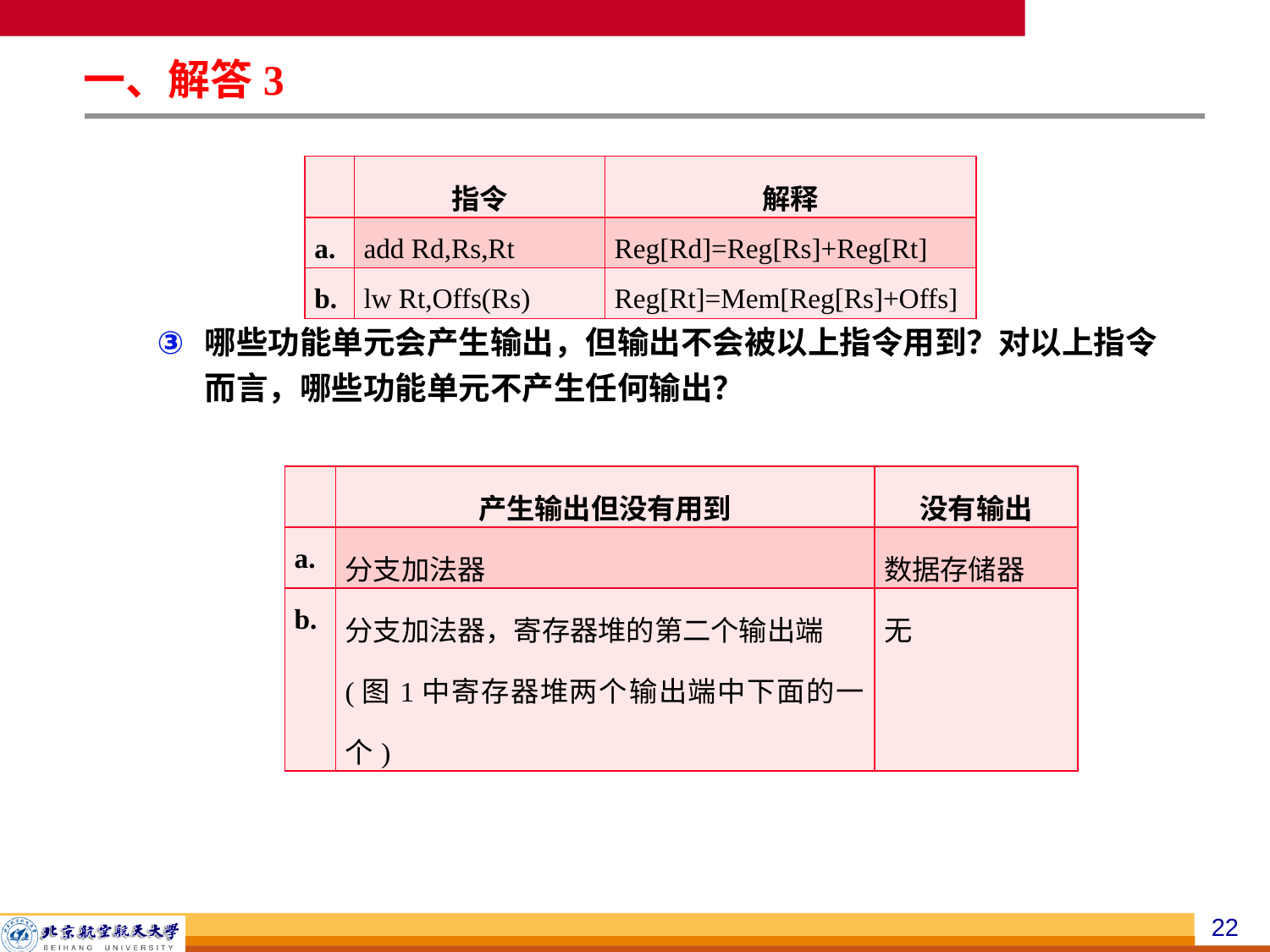

一、解答3

哪些功能单元会产生输出，但输出不会被以上指令用到？对以上指令而言，哪些功能单元不产生任何输出？
|  | 指令 | 解释 |
| --- | --- | --- |
| a. | add Rd,Rs,Rt | Reg[Rd]=Reg[Rs]+Reg[Rt] |
| b. | lw Rt,Offs(Rs) | Reg[Rt]=Mem[Reg[Rs]+Offs] |
|  | 产生输出但没有用到 | 没有输出 |
| --- | --- | --- |
| a. | 分支加法器 | 数据存储器 |
| b. | 分支加法器，寄存器堆的第二个输出端 (图1中寄存器堆两个输出端中下面的一个) | 无 |